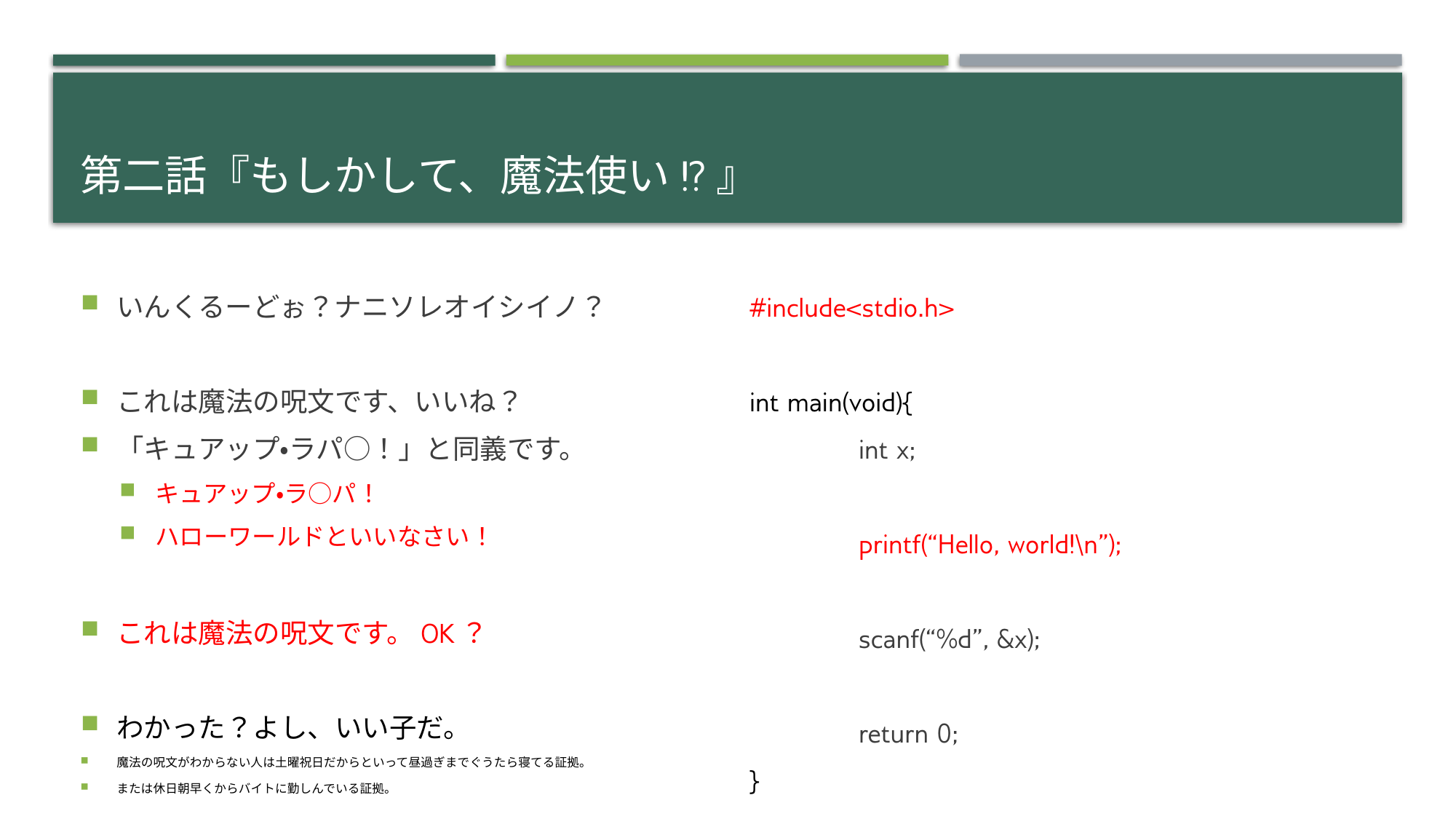

# 第二話『もしかして、魔法使い!?』
いんくるーどぉ？ナニソレオイシイノ？

これは魔法の呪文です、いいね？
「キュアップ・ラパ○！」と同義です。
キュアップ・ラ○パ！
ハローワールドといいなさい！

これは魔法の呪文です。OK？

わかった？よし、いい子だ。
魔法の呪文がわからない人は土曜祝日だからといって昼過ぎまでぐうたら寝てる証拠。
または休日朝早くからバイトに勤しんでいる証拠。
#include<stdio.h>

int main(void){
	int x;

	printf(“Hello, world!\n”);

	scanf(“%d”, &x);

	return 0;
}